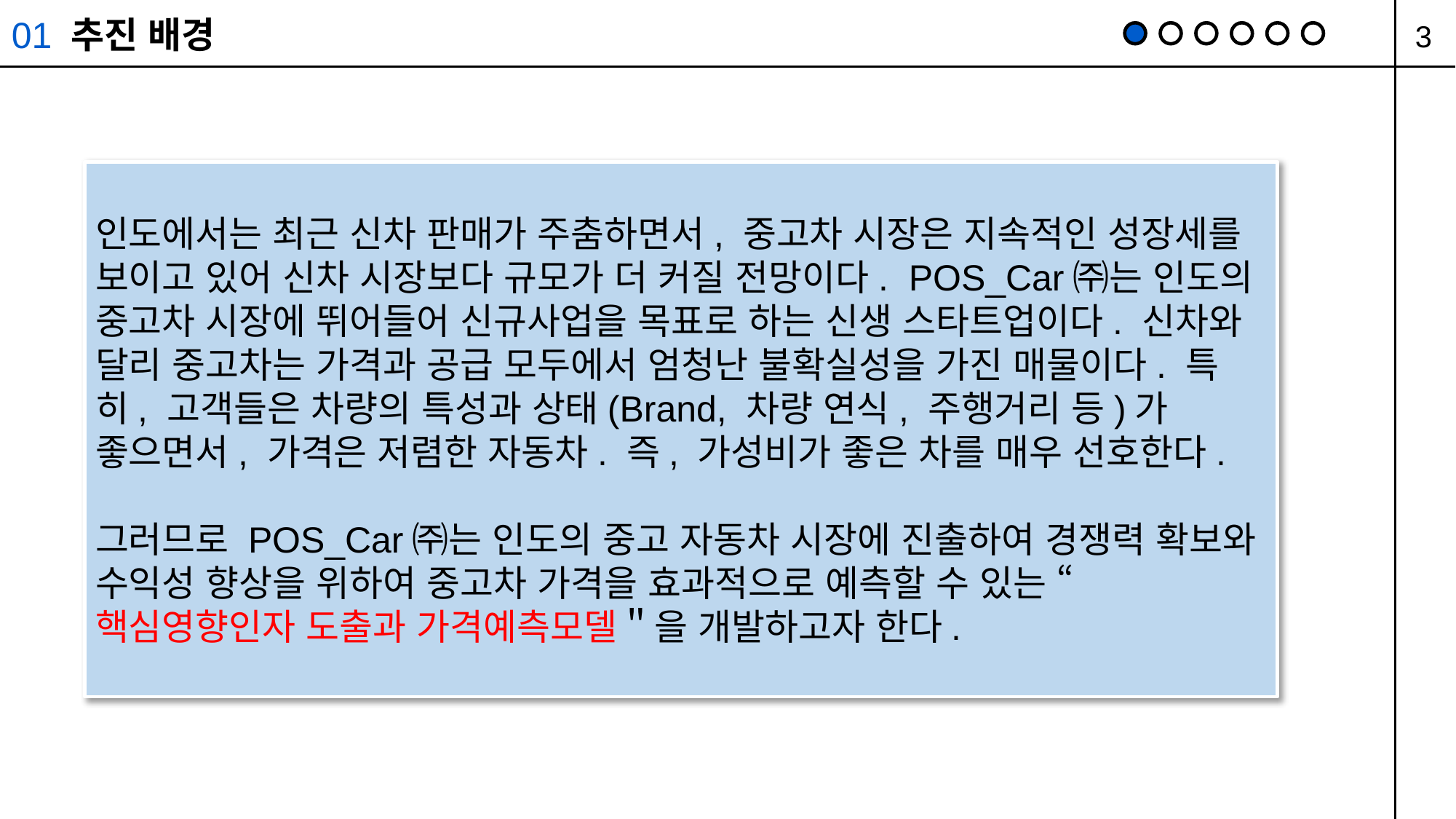

01 추진 배경

인도에서는 최근 신차 판매가 주춤하면서, 중고차 시장은 지속적인 성장세를 보이고 있어 신차 시장보다 규모가 더 커질 전망이다.  POS_Car㈜는 인도의 중고차 시장에 뛰어들어 신규사업을 목표로 하는 신생 스타트업이다. 신차와 달리 중고차는 가격과 공급 모두에서 엄청난 불확실성을 가진 매물이다. 특히, 고객들은 차량의 특성과 상태(Brand, 차량 연식, 주행거리 등)가 좋으면서, 가격은 저렴한 자동차. 즉, 가성비가 좋은 차를 매우 선호한다.
그러므로 POS_Car㈜는 인도의 중고 자동차 시장에 진출하여 경쟁력 확보와 수익성 향상을 위하여 중고차 가격을 효과적으로 예측할 수 있는 “핵심영향인자 도출과 가격예측모델＂을 개발하고자 한다.